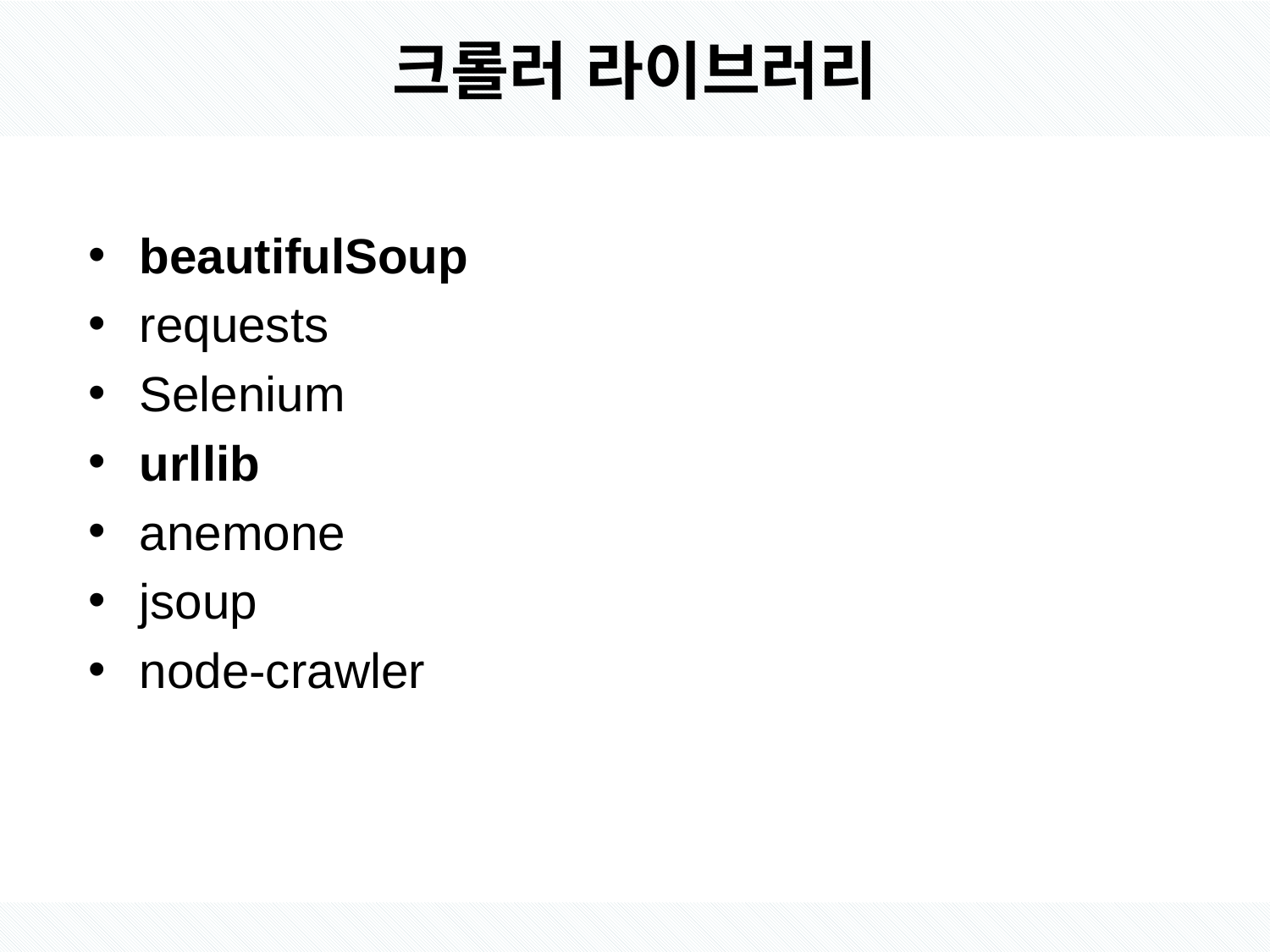

# 크롤러 라이브러리
beautifulSoup
requests
Selenium
urllib
anemone
jsoup
node-crawler